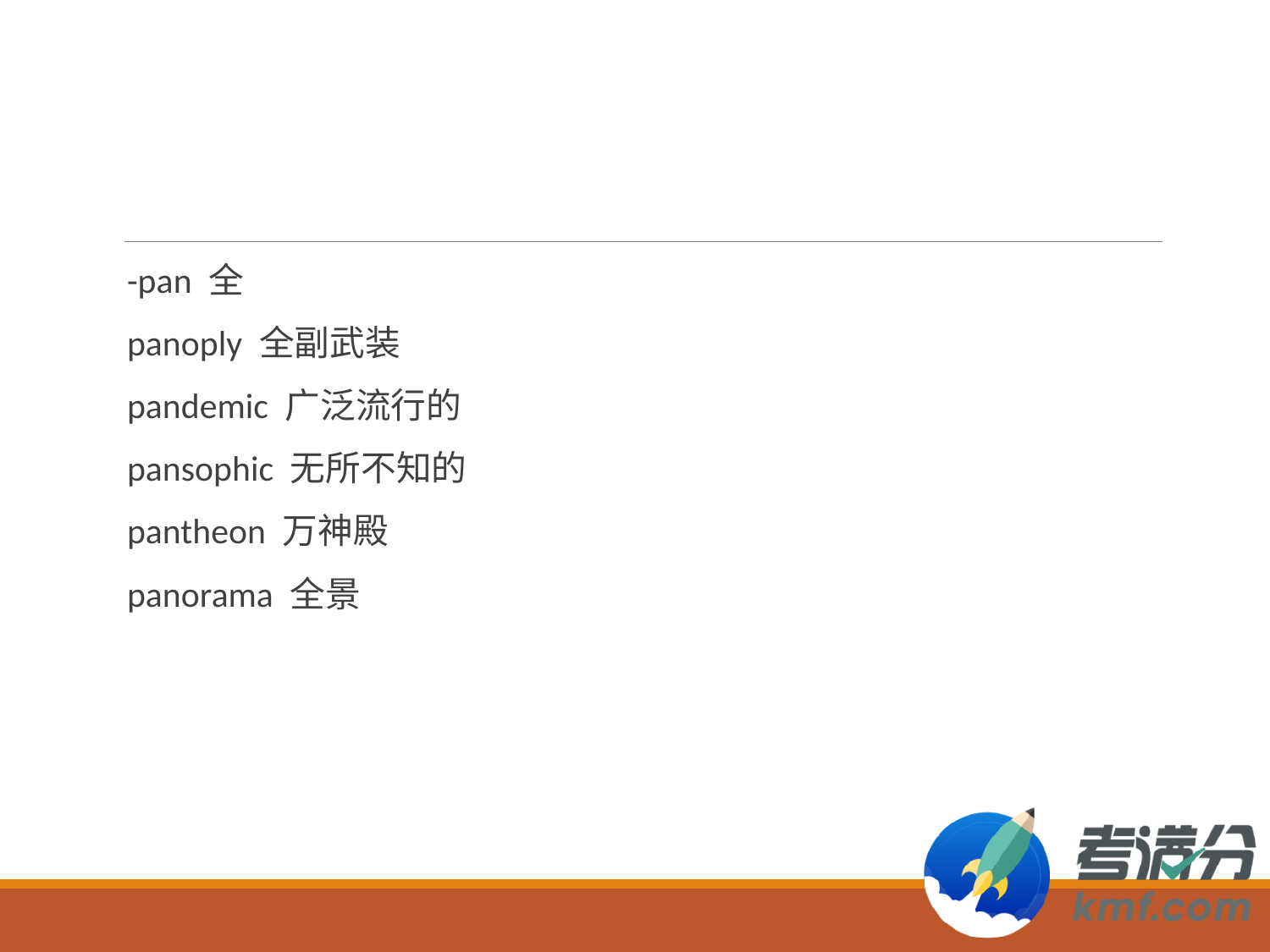

#
-pan 全
panoply 全副武装
pandemic 广泛流行的
pansophic 无所不知的
pantheon 万神殿
panorama 全景